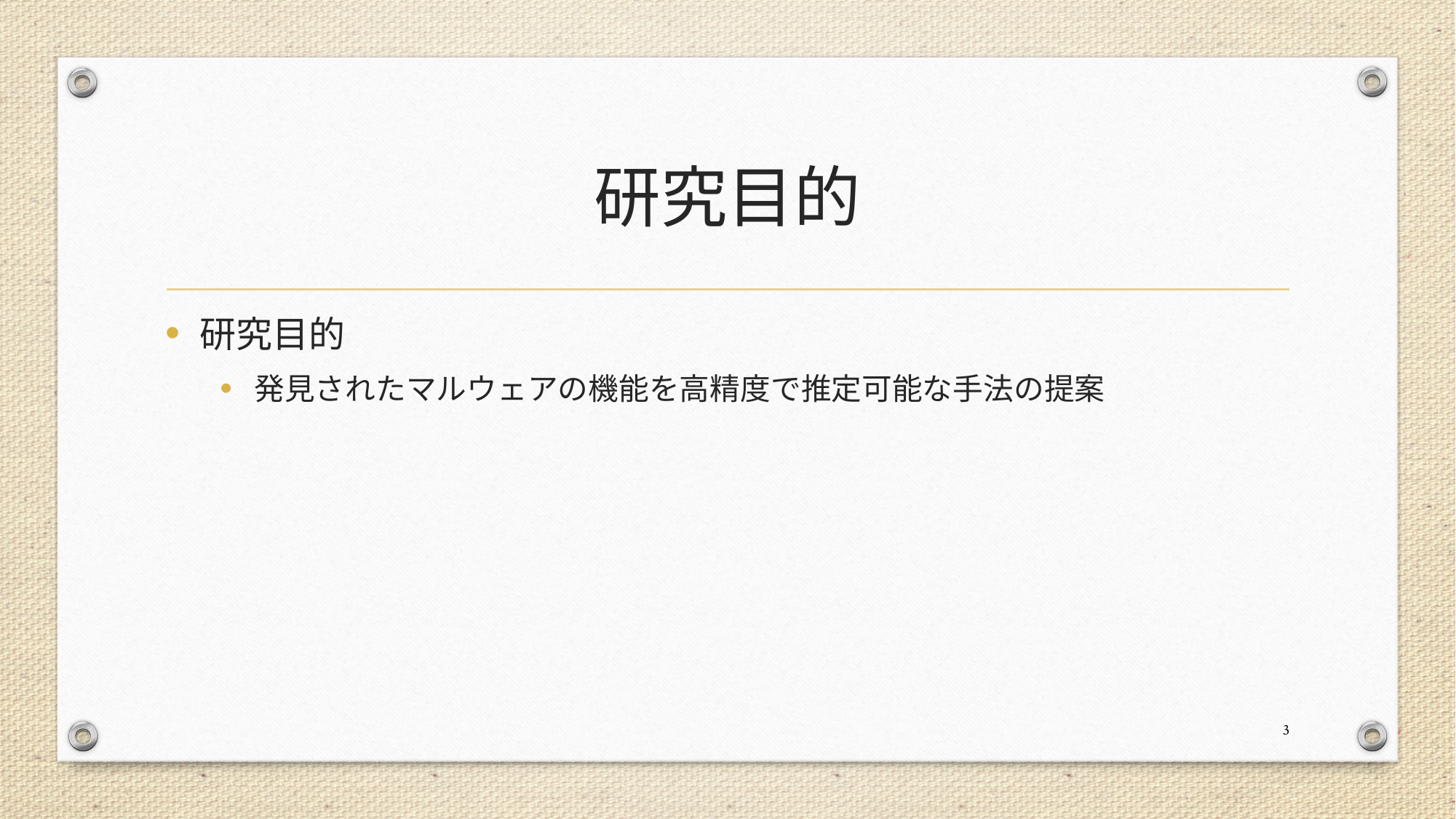

# 研究目的
研究目的
発見されたマルウェアの機能を高精度で推定可能な手法の提案

3